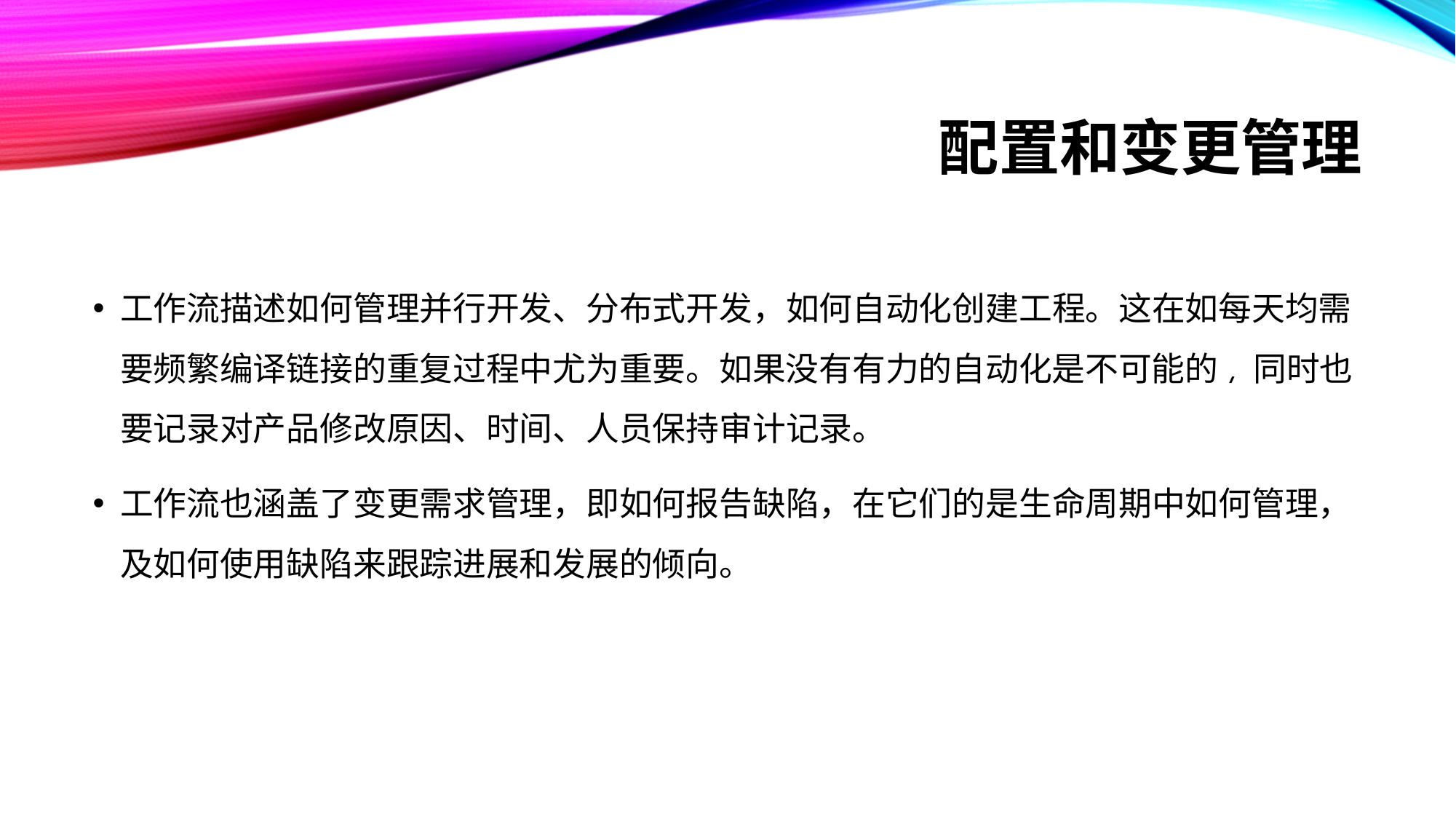

# 配置和变更管理
工作流描述如何管理并行开发、分布式开发，如何自动化创建工程。这在如每天均需要频繁编译链接的重复过程中尤为重要。如果没有有力的自动化是不可能的, 同时也要记录对产品修改原因、时间、人员保持审计记录。
工作流也涵盖了变更需求管理，即如何报告缺陷，在它们的是生命周期中如何管理，及如何使用缺陷来跟踪进展和发展的倾向。